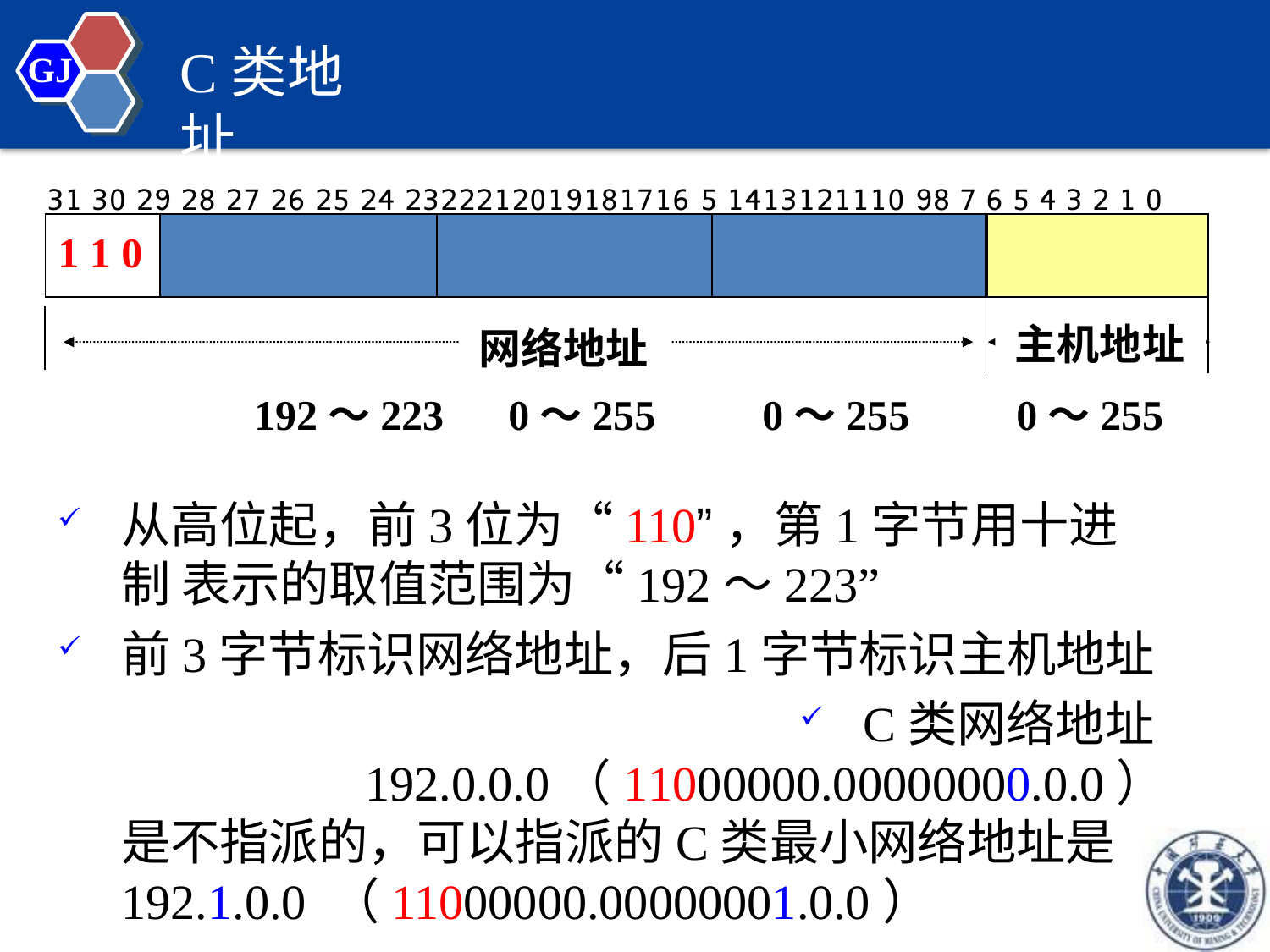

# C类地址
GJ
31 30 29 28 27 26 25 24 2322212019181716 5 1413121110 98 7 6 5 4 3 2 1 0
| 1 1 0 |  |  |  |  |
| --- | --- | --- | --- | --- |
| 网络地址 |  |  |  | 主机地址 |

192～223	0～255	0～255	0～255

从高位起，前3位为“110”，第1字节用十进制 表示的取值范围为“192～223”
前3字节标识网络地址，后1字节标识主机地址
C类网络地址192.0.0.0（11000000.00000000.0.0）
是不指派的，可以指派的C类最小网络地址是
192.1.0.0 （11000000.00000001.0.0）